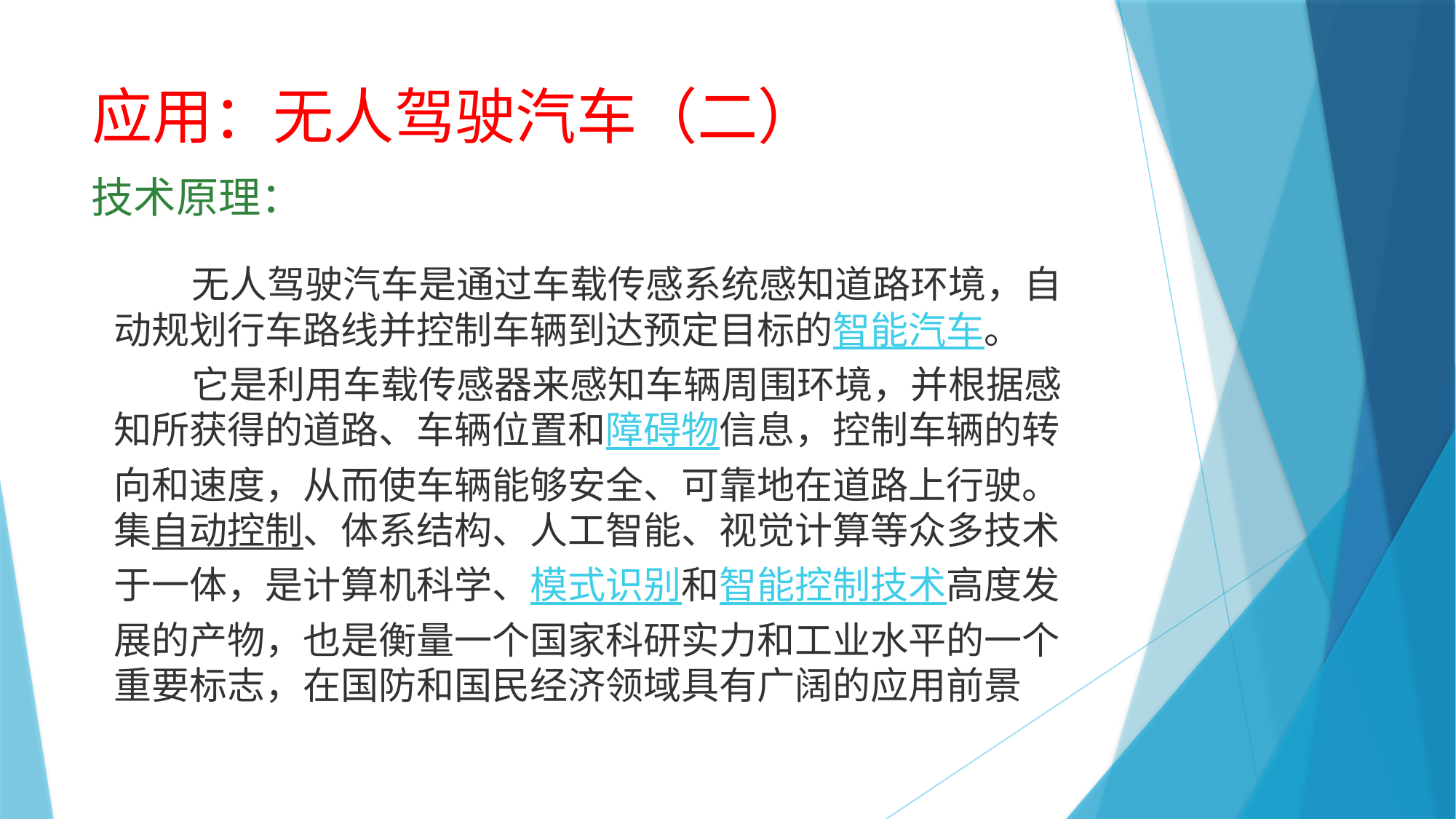

# 应用：无人驾驶汽车（二）
技术原理：
        无人驾驶汽车是通过车载传感系统感知道路环境，自动规划行车路线并控制车辆到达预定目标的智能汽车。
        它是利用车载传感器来感知车辆周围环境，并根据感知所获得的道路、车辆位置和障碍物信息，控制车辆的转向和速度，从而使车辆能够安全、可靠地在道路上行驶。
集自动控制、体系结构、人工智能、视觉计算等众多技术于一体，是计算机科学、模式识别和智能控制技术高度发展的产物，也是衡量一个国家科研实力和工业水平的一个重要标志，在国防和国民经济领域具有广阔的应用前景